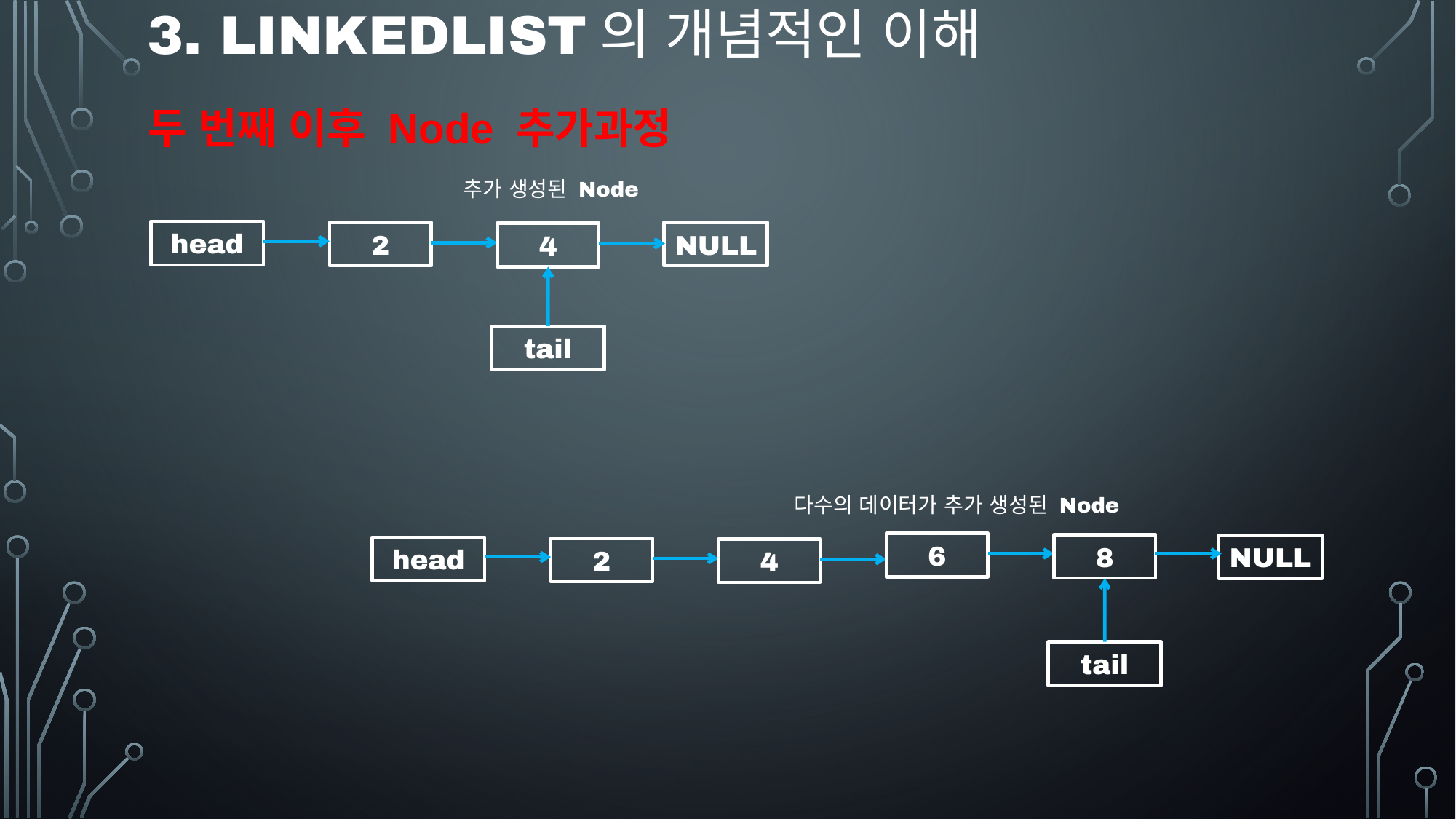

# 3. LinkedList의 개념적인 이해
두 번째 이후 Node 추가과정

추가 생성된 Node
head
2
NULL
tail
4
다수의 데이터가 추가 생성된 Node
NULL
head
2
tail
4
6
8